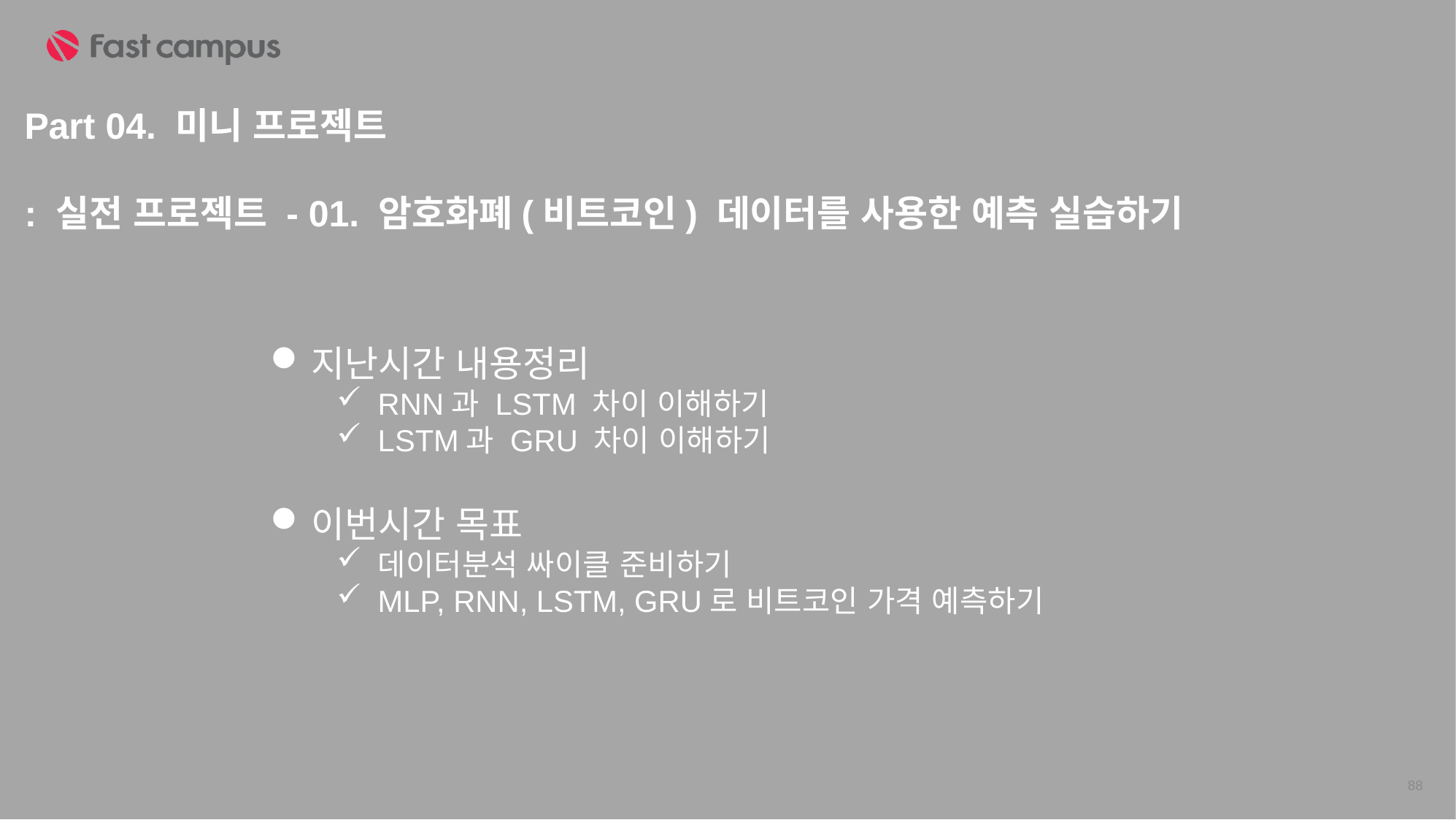

Part 04. 미니 프로젝트

: 실전 프로젝트 - 01. 암호화폐(비트코인) 데이터를 사용한 예측 실습하기
지난시간 내용정리
RNN과 LSTM 차이 이해하기
LSTM과 GRU 차이 이해하기

이번시간 목표
데이터분석 싸이클 준비하기
MLP, RNN, LSTM, GRU로 비트코인 가격 예측하기
88